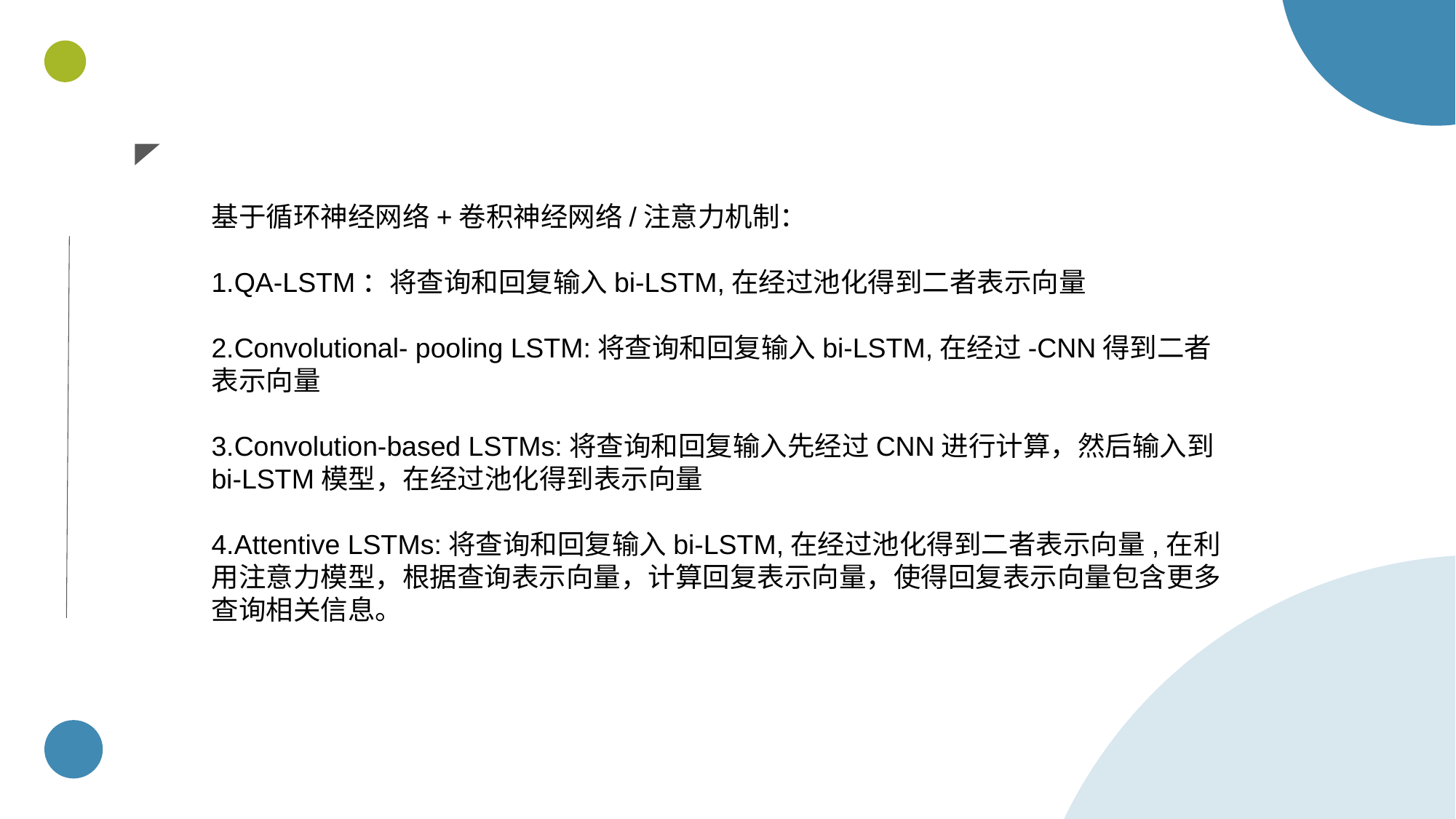

基于循环神经网络+卷积神经网络/注意力机制：

1.QA-LSTM：将查询和回复输入bi-LSTM,在经过池化得到二者表示向量

2.Convolutional- pooling LSTM:将查询和回复输入bi-LSTM,在经过-CNN得到二者表示向量

3.Convolution-based LSTMs:将查询和回复输入先经过CNN进行计算，然后输入到bi-LSTM模型，在经过池化得到表示向量

4.Attentive LSTMs:将查询和回复输入bi-LSTM,在经过池化得到二者表示向量,在利用注意力模型，根据查询表示向量，计算回复表示向量，使得回复表示向量包含更多查询相关信息。